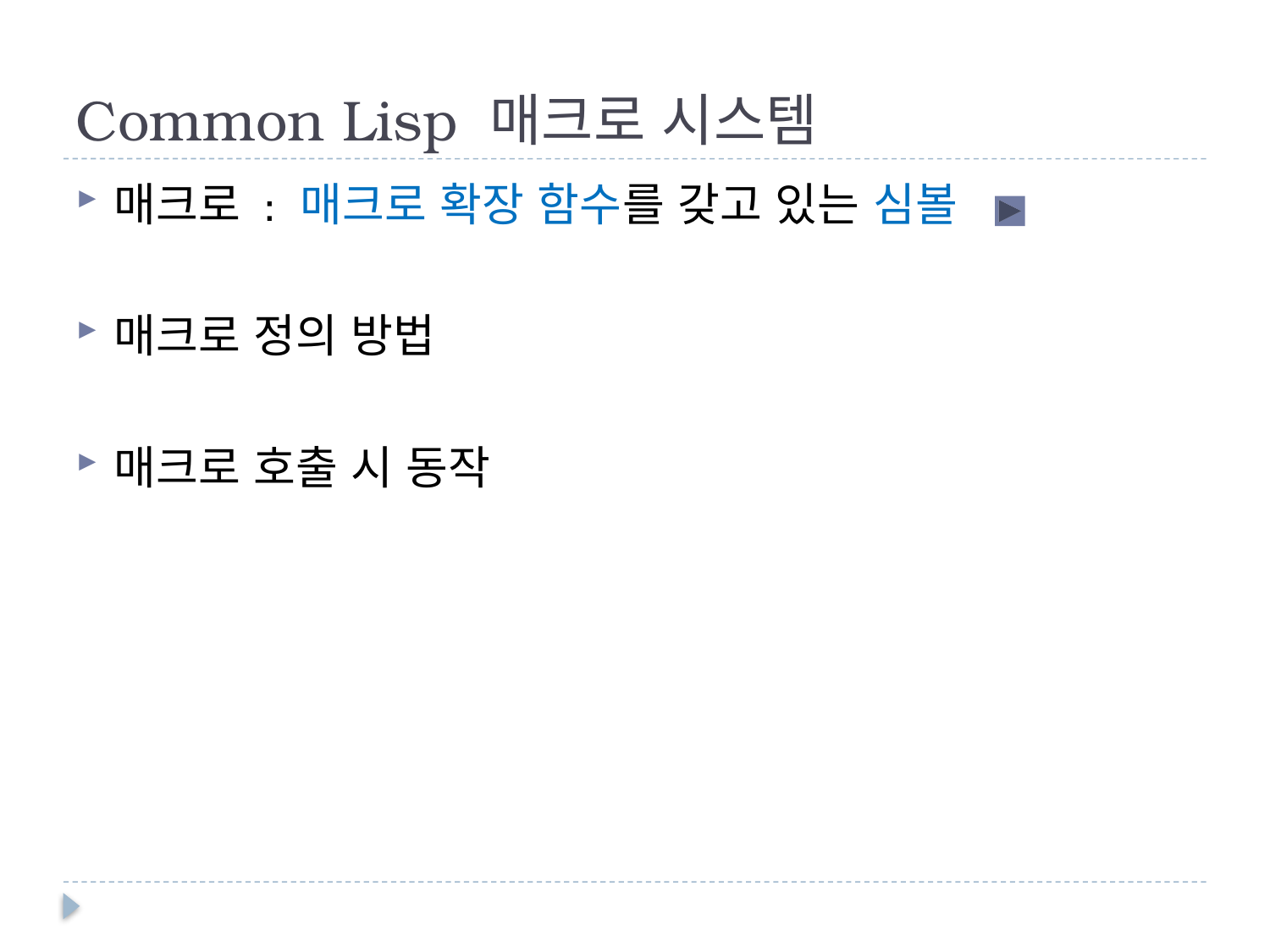

# Common Lisp 매크로 시스템
매크로 : 매크로 확장 함수를 갖고 있는 심볼

매크로 정의 방법

매크로 호출 시 동작